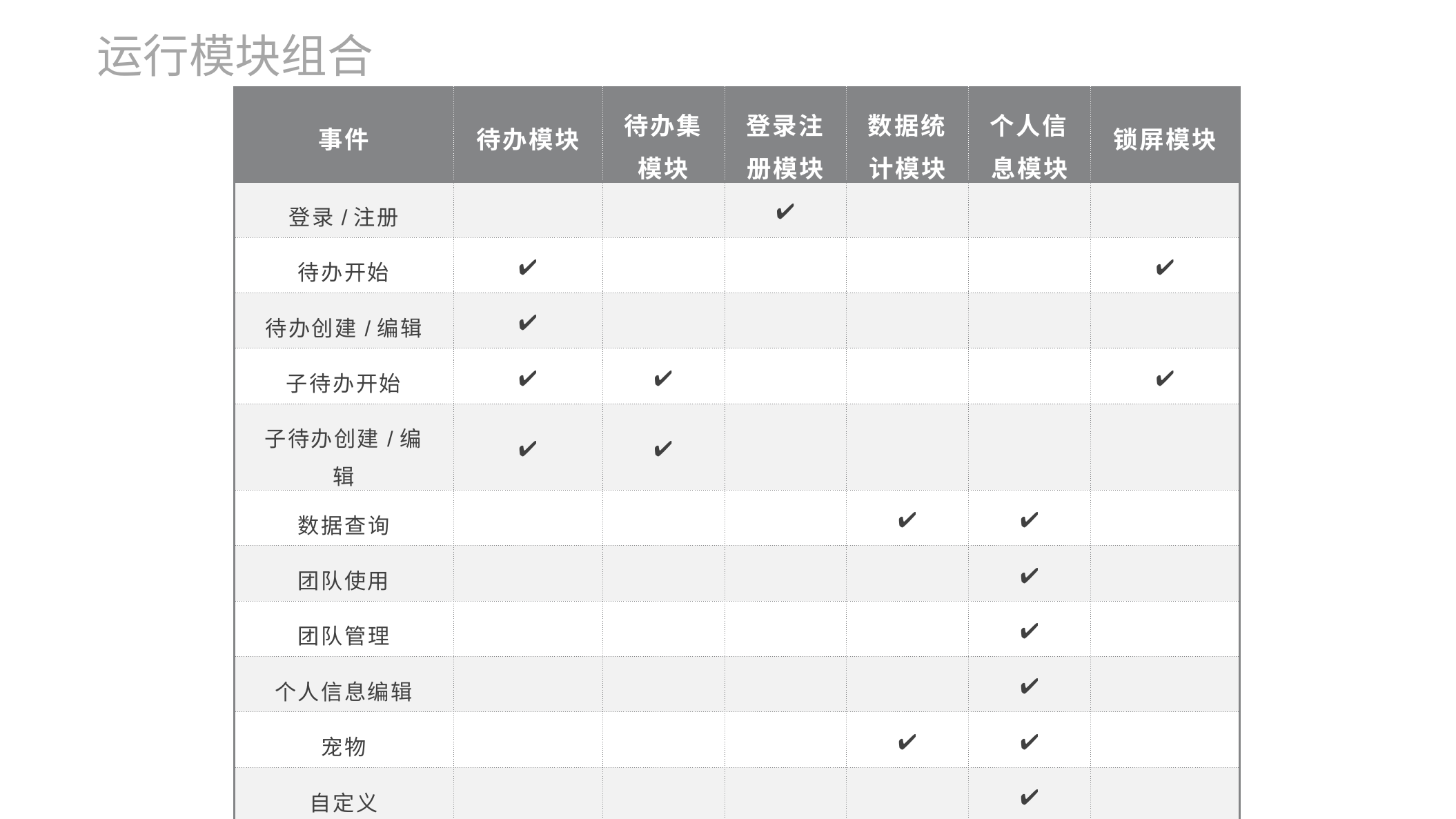

运行模块组合
| 事件 | 待办模块 | 待办集模块 | 登录注册模块 | 数据统计模块 | 个人信息模块 | 锁屏模块 |
| --- | --- | --- | --- | --- | --- | --- |
| 登录/注册 |  |  | ✔ |  |  |  |
| 待办开始 | ✔ |  |  |  |  | ✔ |
| 待办创建/编辑 | ✔ |  |  |  |  |  |
| 子待办开始 | ✔ | ✔ |  |  |  | ✔ |
| 子待办创建/编辑 | ✔ | ✔ |  |  |  |  |
| 数据查询 |  |  |  | ✔ | ✔ |  |
| 团队使用 |  |  |  |  | ✔ |  |
| 团队管理 |  |  |  |  | ✔ |  |
| 个人信息编辑 |  |  |  |  | ✔ |  |
| 宠物 |  |  |  | ✔ | ✔ |  |
| 自定义 |  |  |  |  | ✔ |  |